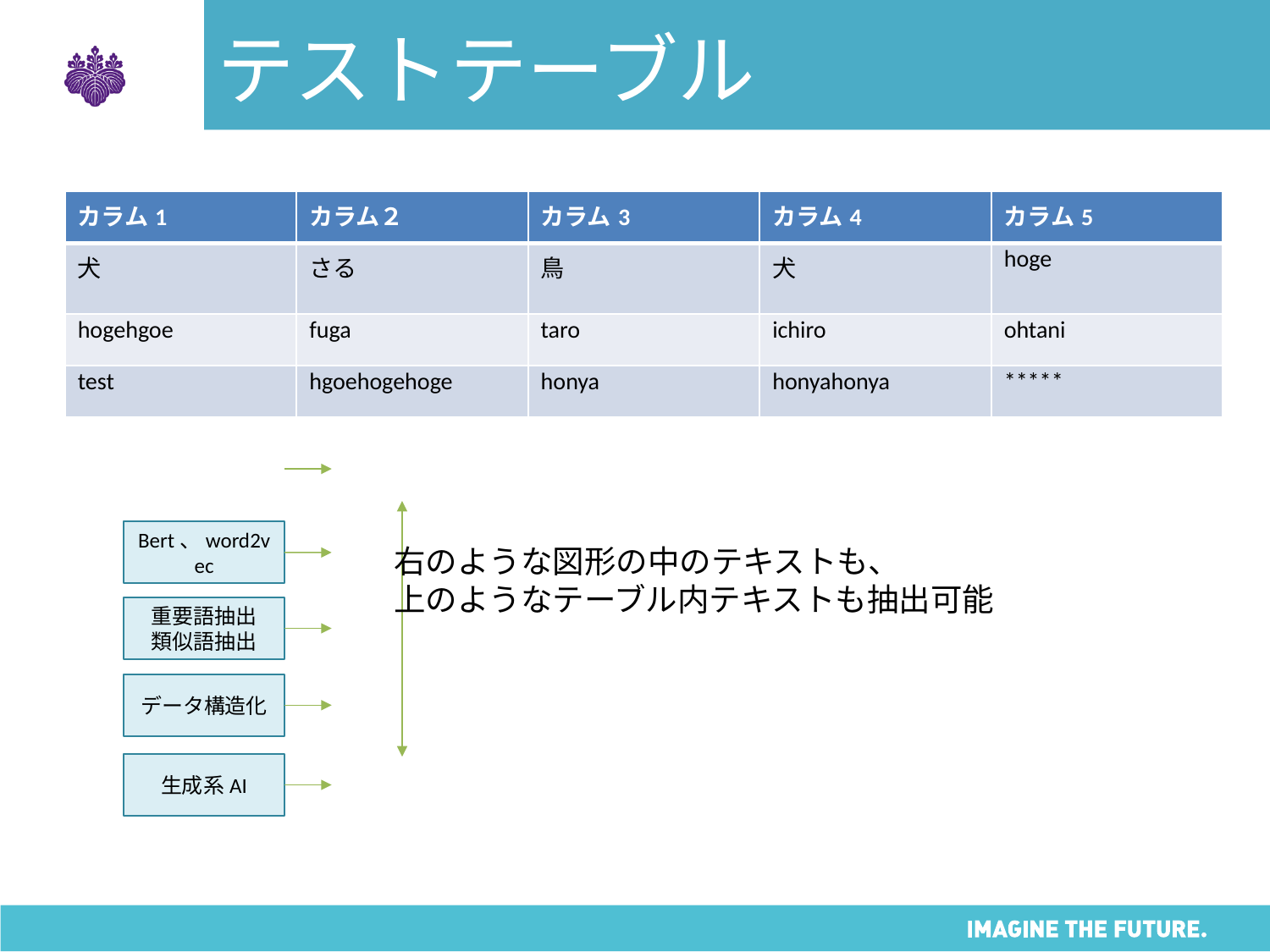

テストテーブル
| カラム1 | カラム２ | カラム3 | カラム4 | カラム5 |
| --- | --- | --- | --- | --- |
| 犬 | さる | 鳥 | 犬 | hoge |
| hogehgoe | fuga | taro | ichiro | ohtani |
| test | hgoehogehoge | honya | honyahonya | \*\*\*\*\* |
Bert、word2vec
右のような図形の中のテキストも、
上のようなテーブル内テキストも抽出可能
重要語抽出
類似語抽出
データ構造化
生成系AI